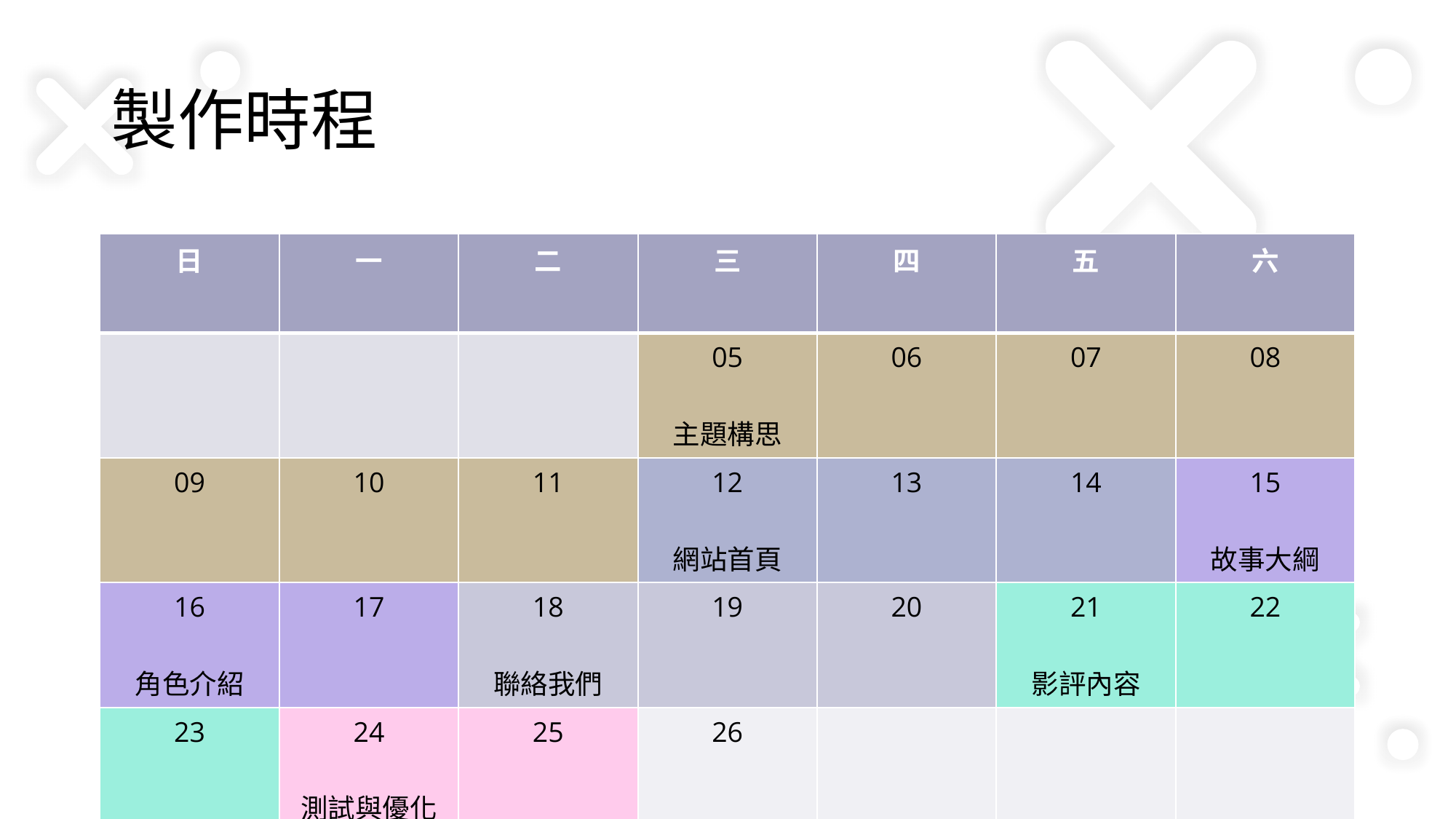

# 製作時程
| 日 | 一 | 二 | 三 | 四 | 五 | 六 |
| --- | --- | --- | --- | --- | --- | --- |
|  |  |  | 05 主題構思 | 06 | 07 | 08 |
| 09 | 10 | 11 | 12 網站首頁 | 13 | 14 | 15 故事大綱 |
| 16 角色介紹 | 17 | 18 聯絡我們 | 19 | 20 | 21 影評內容 | 22 |
| 23 | 24 測試與優化 | 25 | 26 |  |  |  |